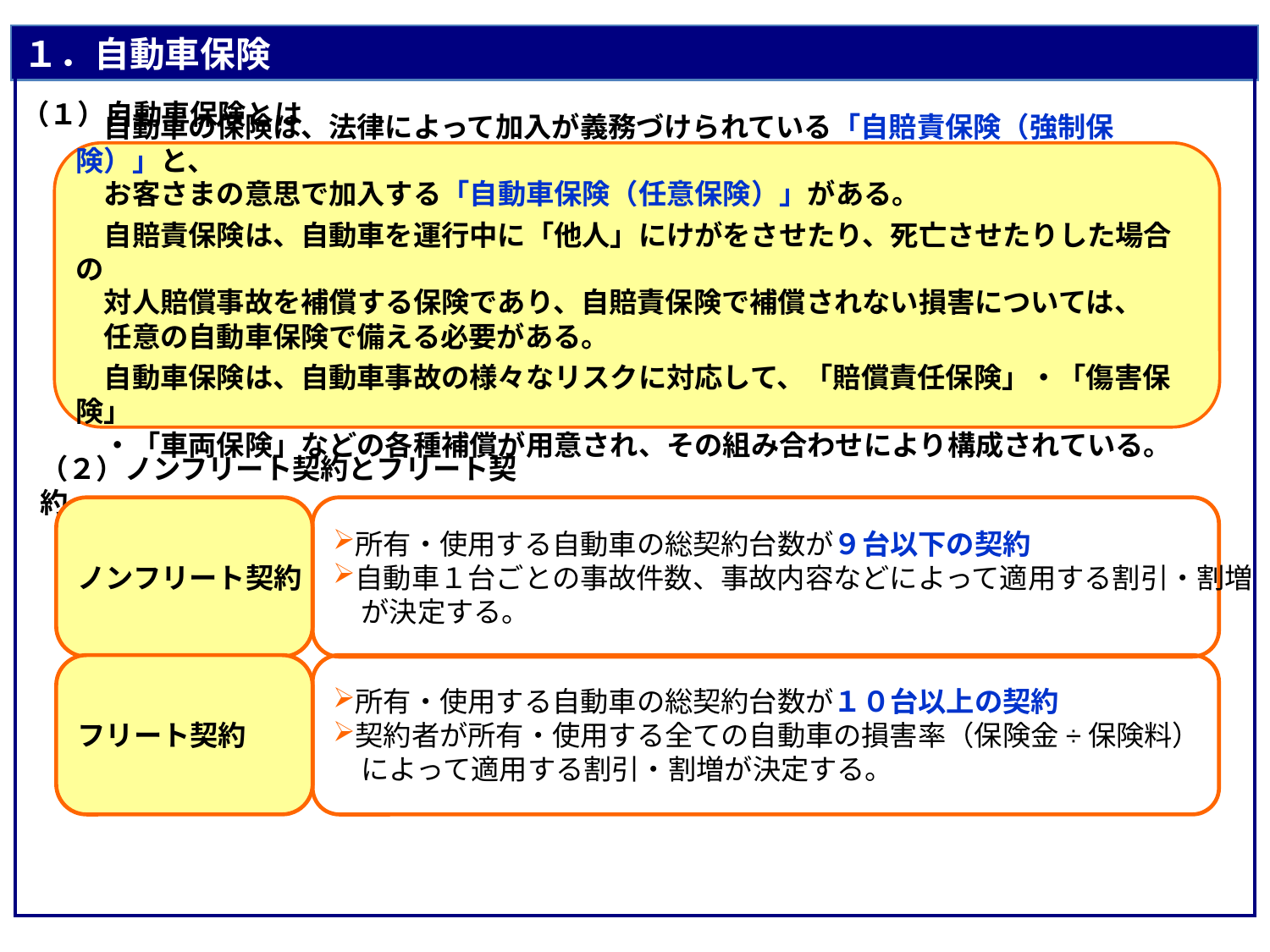

１．自動車保険

（１）自動車保険とは
　自動車の保険は、法律によって加入が義務づけられている「自賠責保険（強制保険）」と、
　お客さまの意思で加入する「自動車保険（任意保険）」がある。
　自賠責保険は、自動車を運行中に「他人」にけがをさせたり、死亡させたりした場合の
　対人賠償事故を補償する保険であり、自賠責保険で補償されない損害については、
　任意の自動車保険で備える必要がある。
　自動車保険は、自動車事故の様々なリスクに対応して、「賠償責任保険」・「傷害保険」
　・「車両保険」などの各種補償が用意され、その組み合わせにより構成されている。
（２）ノンフリート契約とフリート契約
ノンフリート契約
所有・使用する自動車の総契約台数が９台以下の契約
自動車１台ごとの事故件数、事故内容などによって適用する割引・割増
　が決定する。
フリート契約
所有・使用する自動車の総契約台数が１０台以上の契約
契約者が所有・使用する全ての自動車の損害率（保険金÷保険料）
　によって適用する割引・割増が決定する。